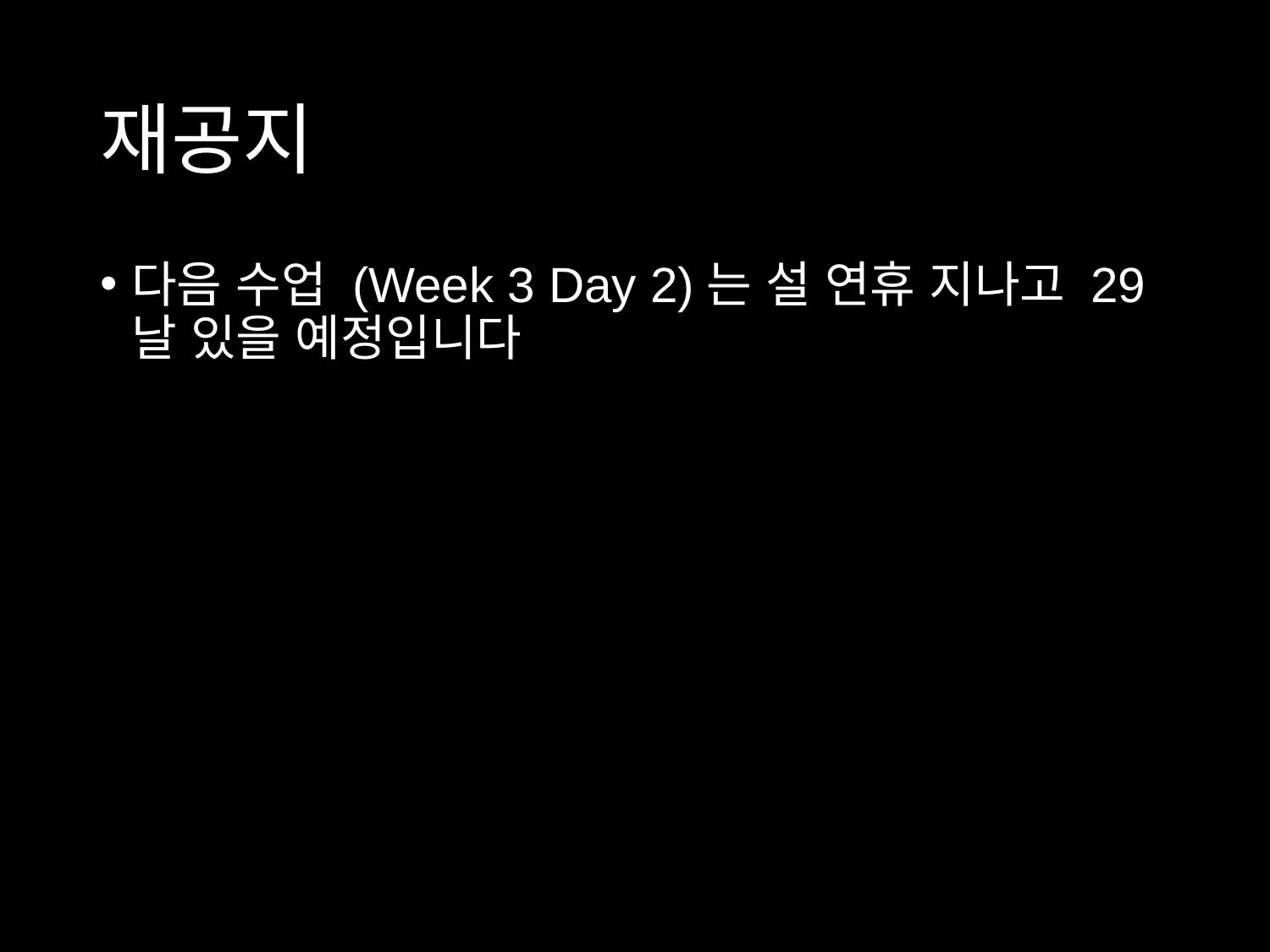

# 재공지
다음 수업 (Week 3 Day 2)는 설 연휴 지나고 29날 있을 예정입니다